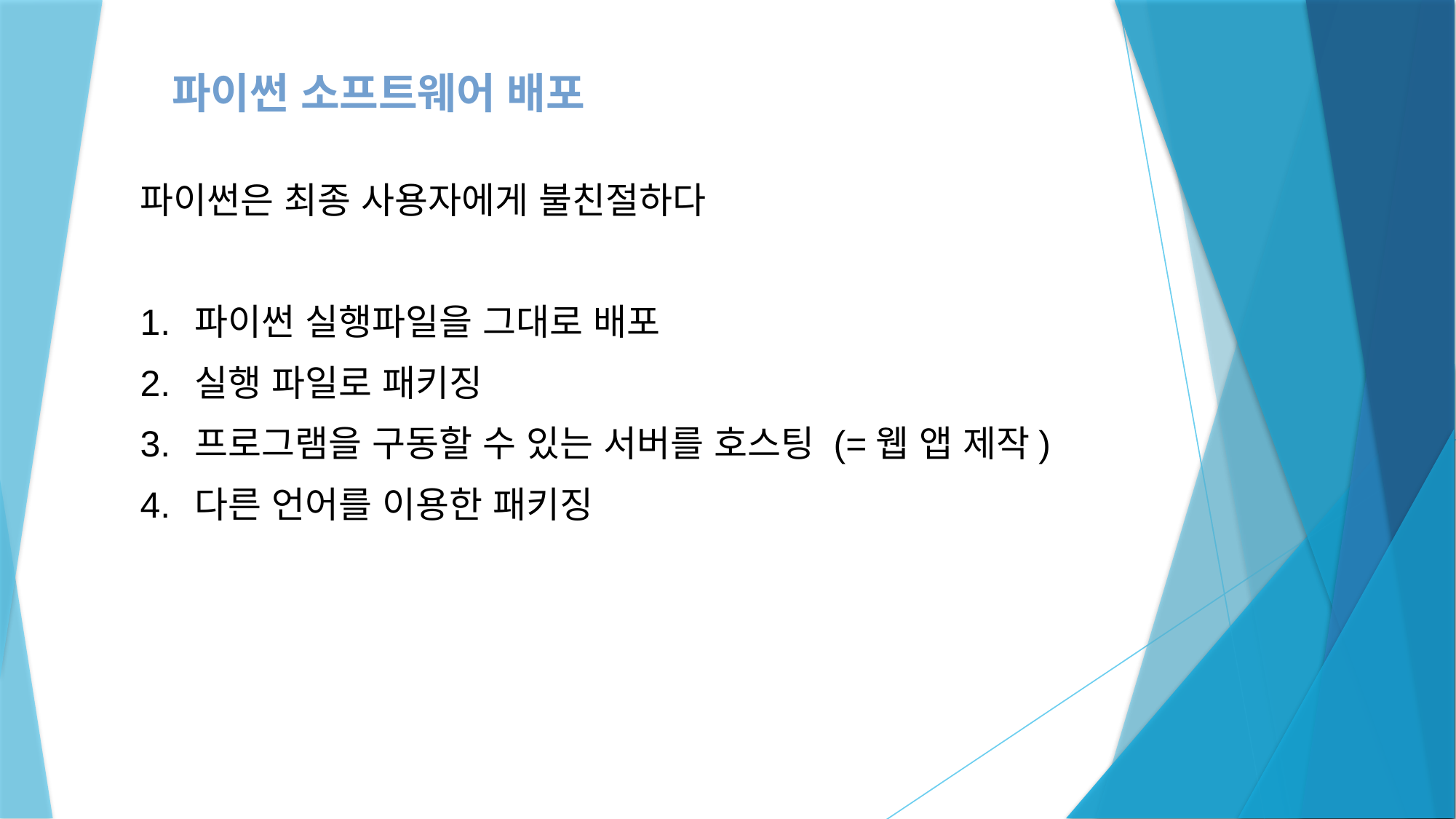

파이썬 소프트웨어 배포
파이썬은 최종 사용자에게 불친절하다

파이썬 실행파일을 그대로 배포
실행 파일로 패키징
프로그램을 구동할 수 있는 서버를 호스팅 (=웹 앱 제작)
다른 언어를 이용한 패키징